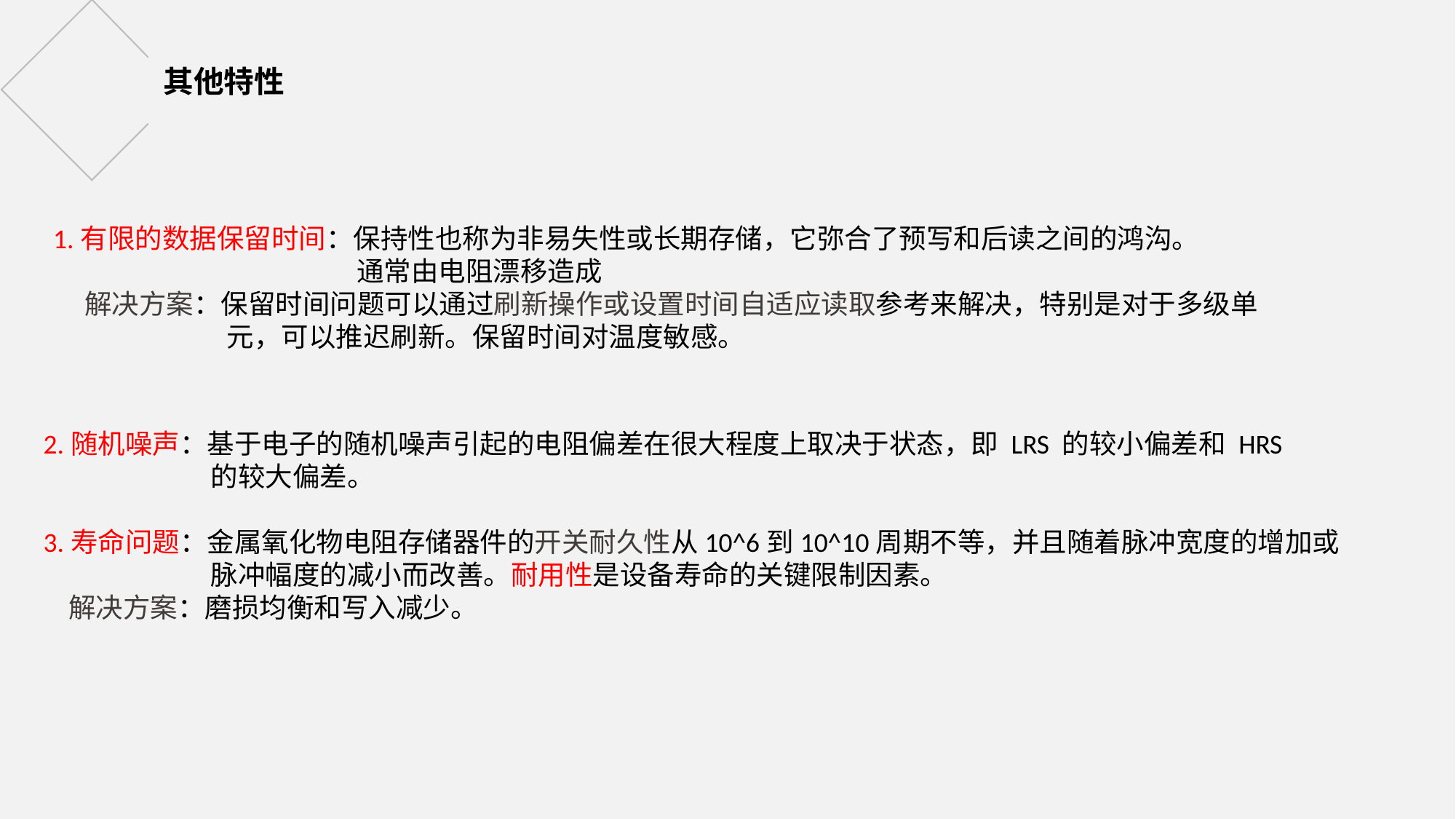

其他特性
1.有限的数据保留时间：保持性也称为非易失性或长期存储，它弥合了预写和后读之间的鸿沟。
                                                通常由电阻漂移造成
    解决方案：保留时间问题可以通过刷新操作或设置时间自适应读取参考来解决，特别是对于多级单
                           元，可以推迟刷新。保留时间对温度敏感。
2.随机噪声：基于电子的随机噪声引起的电阻偏差在很大程度上取决于状态，即 LRS 的较小偏差和 HRS
                          的较大偏差。

3.寿命问题：金属氧化物电阻存储器件的开关耐久性从10^6到10^10周期不等，并且随着脉冲宽度的增加或
                          脉冲幅度的减小而改善。耐用性是设备寿命的关键限制因素。
   解决方案：磨损均衡和写入减少。